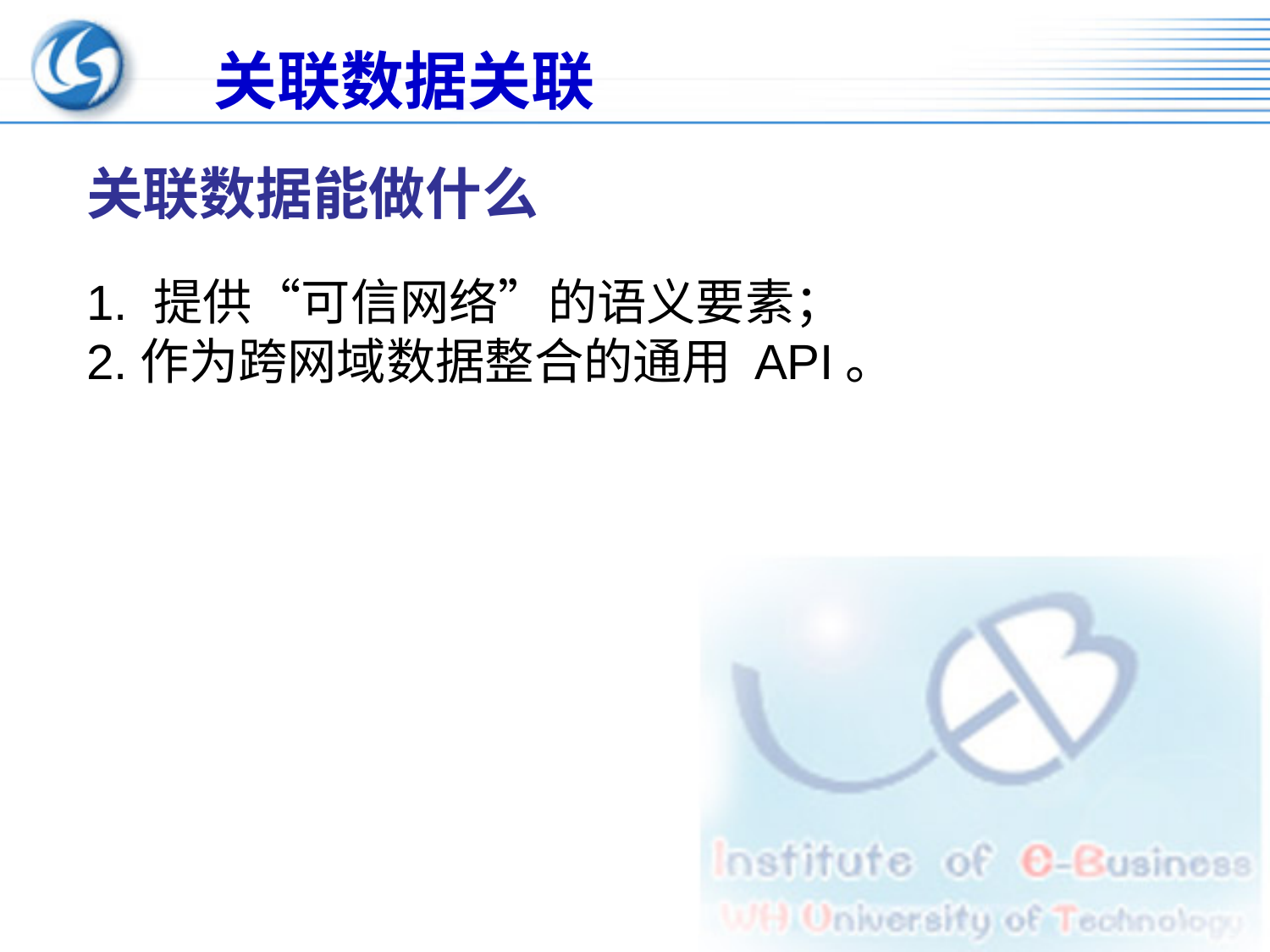

# 关联数据关联
关联数据能做什么
1. 提供“可信网络”的语义要素；
2.作为跨网域数据整合的通用 API。